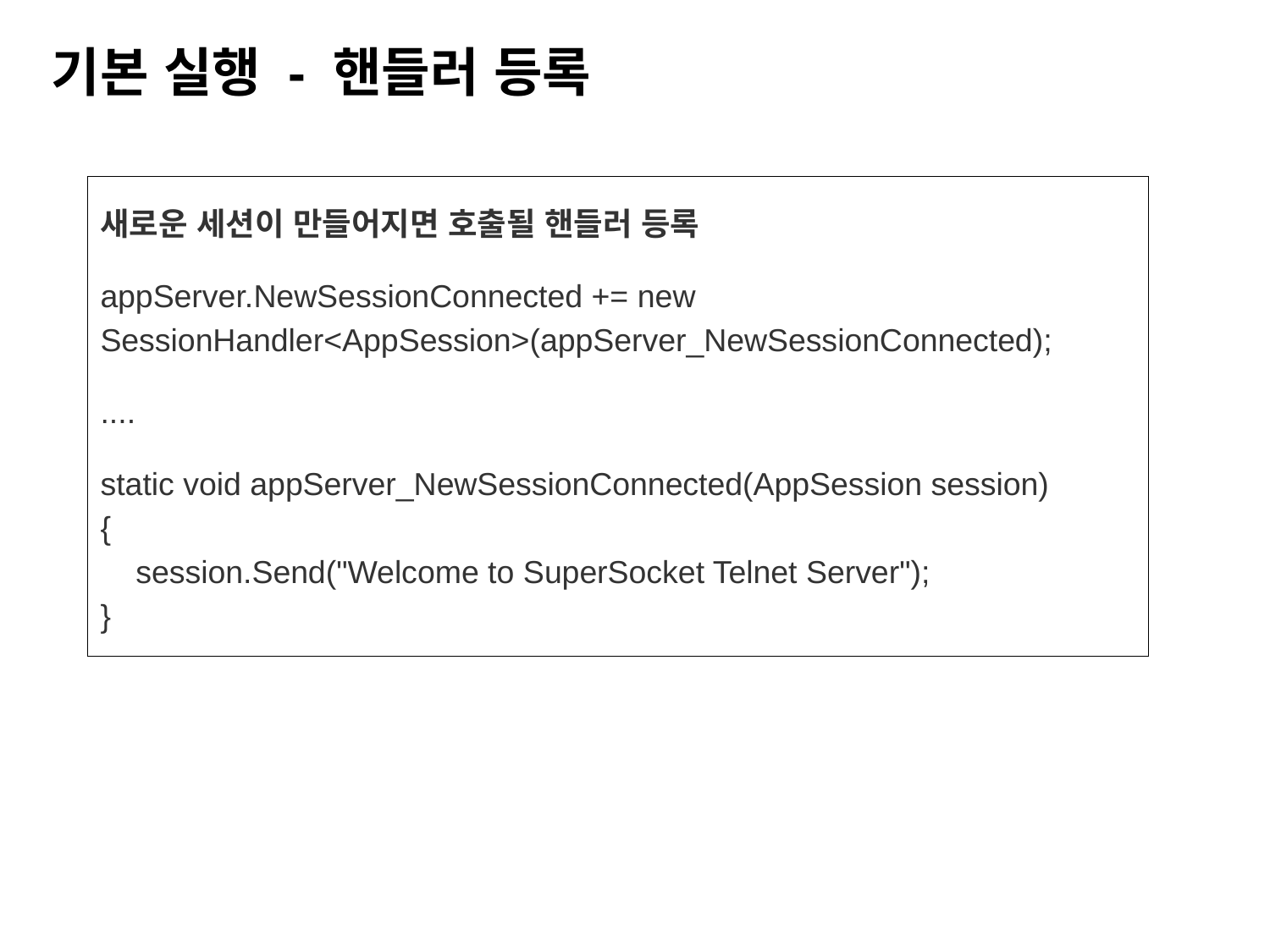

기본 실행 - 핸들러 등록
새로운 세션이 만들어지면 호출될 핸들러 등록
appServer.NewSessionConnected += new SessionHandler<AppSession>(appServer_NewSessionConnected);
....
static void appServer_NewSessionConnected(AppSession session)
{
    session.Send("Welcome to SuperSocket Telnet Server");
}